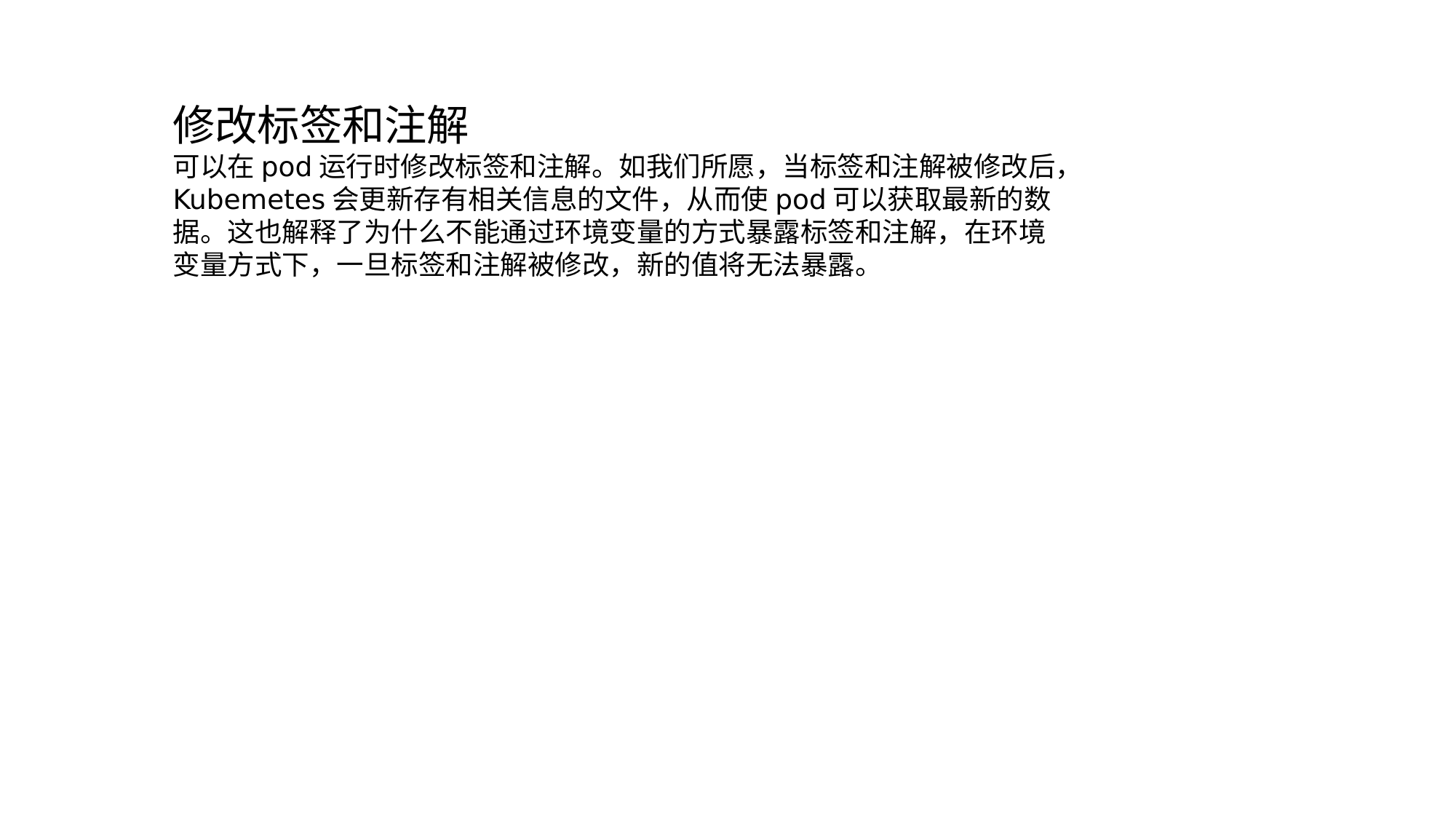

修改标签和注解
可以在pod运行时修改标签和注解。如我们所愿，当标签和注解被修改后，
Kubemetes会更新存有相关信息的文件，从而使pod可以获取最新的数据。这也解释了为什么不能通过环境变量的方式暴露标签和注解，在环境变量方式下，一旦标签和注解被修改，新的值将无法暴露。
14